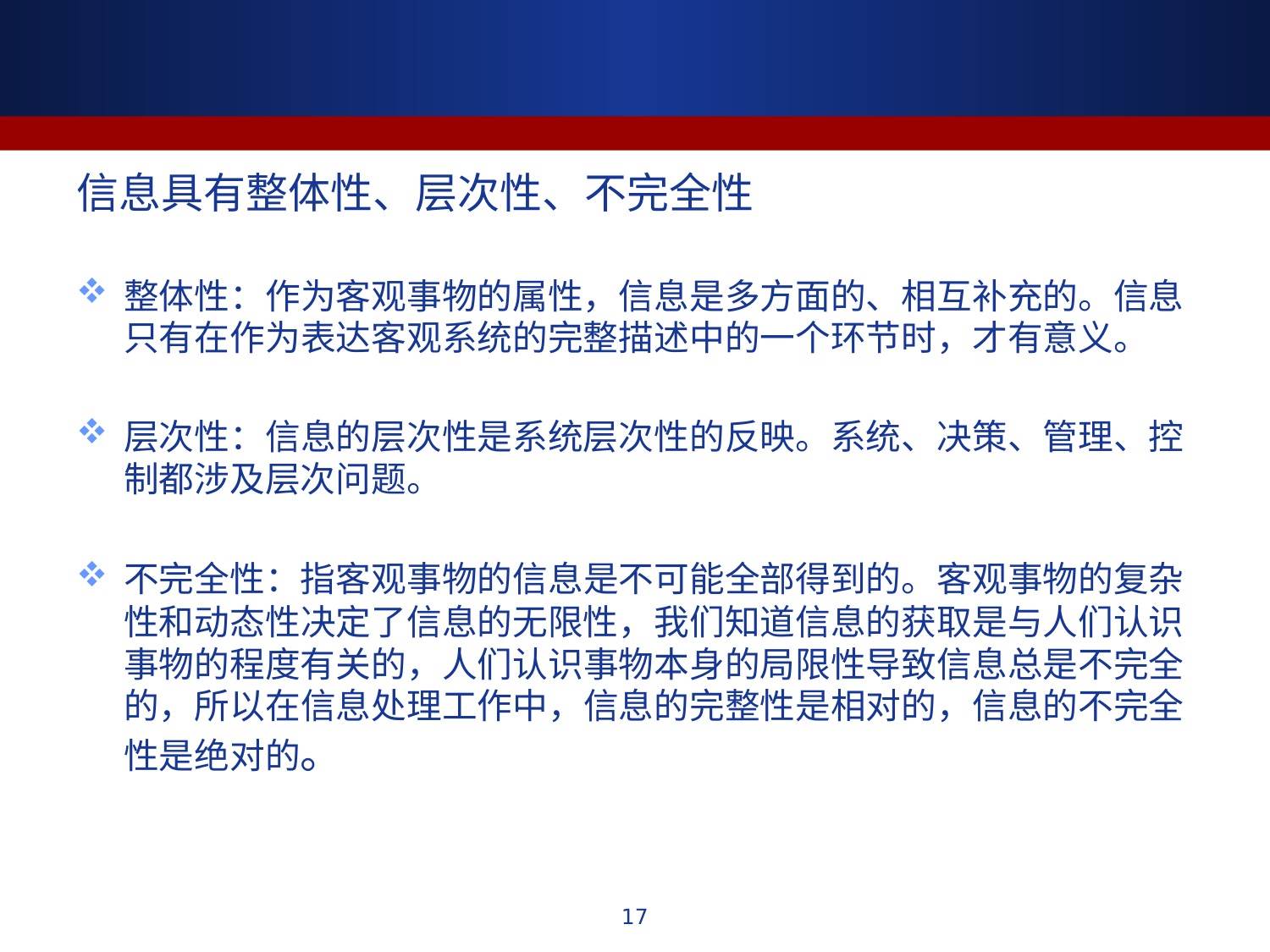

信息具有整体性、层次性、不完全性

整体性：作为客观事物的属性，信息是多方面的、相互补充的。信息只有在作为表达客观系统的完整描述中的一个环节时，才有意义。

层次性：信息的层次性是系统层次性的反映。系统、决策、管理、控制都涉及层次问题。

不完全性：指客观事物的信息是不可能全部得到的。客观事物的复杂性和动态性决定了信息的无限性，我们知道信息的获取是与人们认识事物的程度有关的，人们认识事物本身的局限性导致信息总是不完全的，所以在信息处理工作中，信息的完整性是相对的，信息的不完全性是绝对的。

17